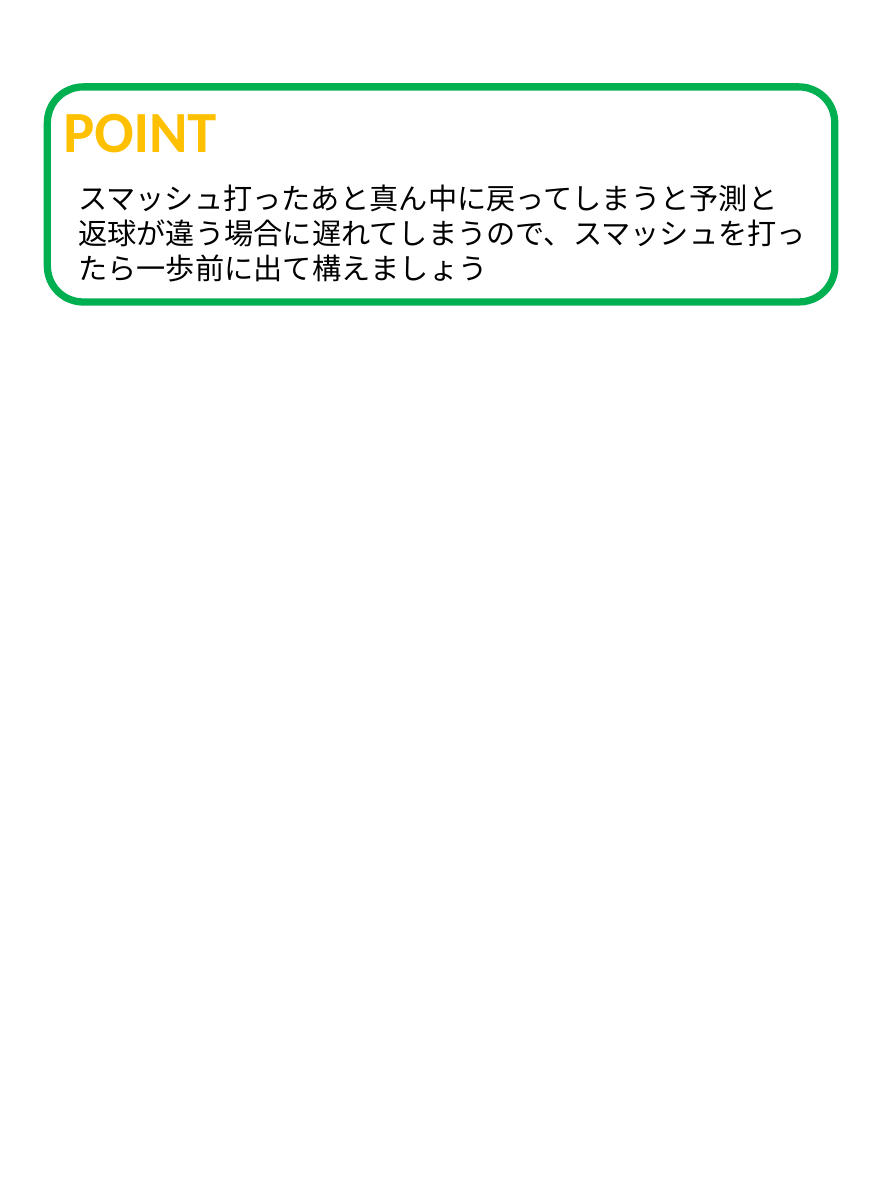

POINT
スマッシュ打ったあと真ん中に戻ってしまうと予測と
返球が違う場合に遅れてしまうので、スマッシュを打ったら一歩前に出て構えましょう